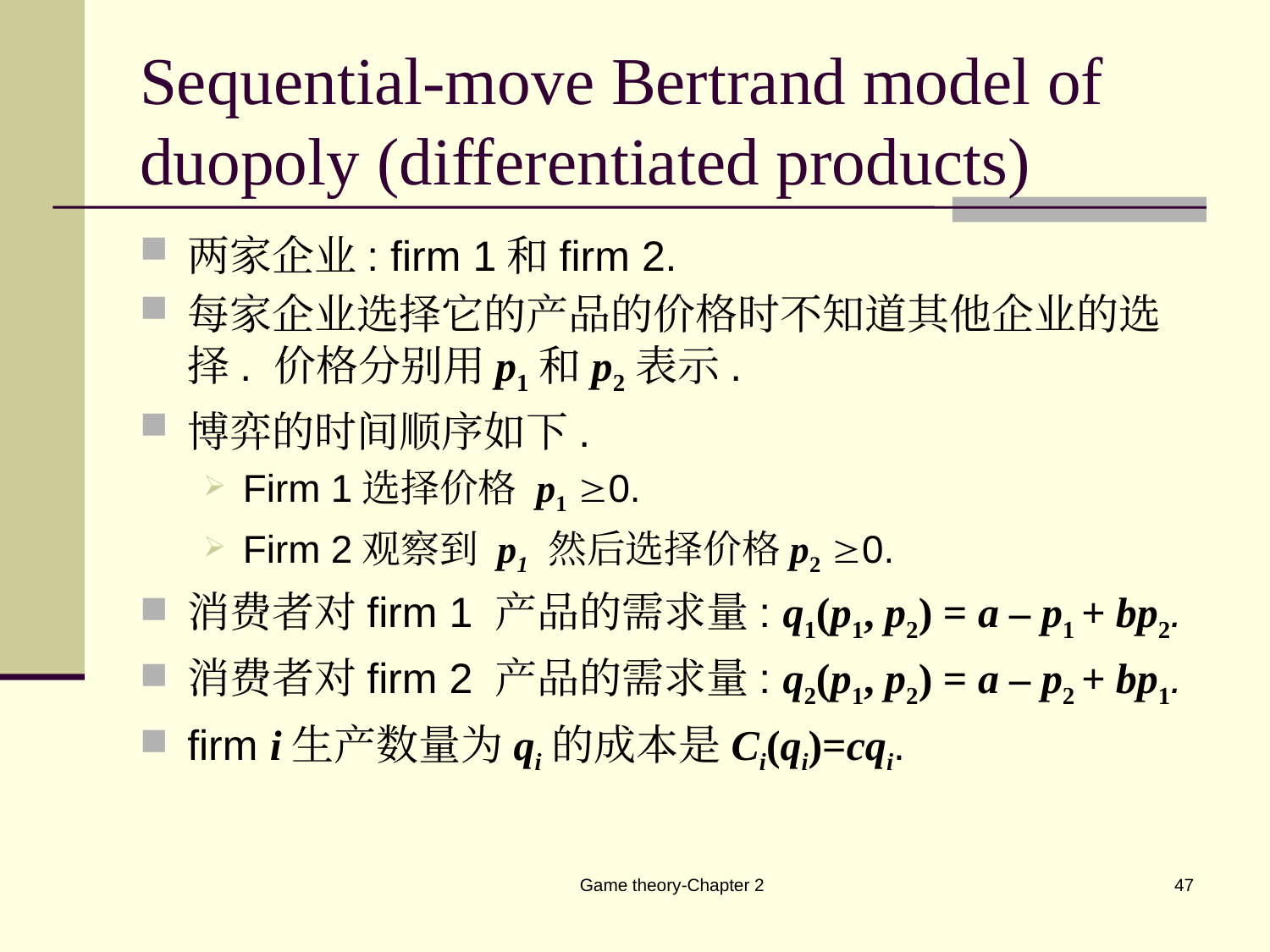

# Sequential-move Bertrand model of duopoly (differentiated products)
两家企业: firm 1和firm 2.
每家企业选择它的产品的价格时不知道其他企业的选择. 价格分别用p1和p2表示.
博弈的时间顺序如下.
Firm 1选择价格 p1 ≥0.
Firm 2观察到 p1 然后选择价格p2 ≥0.
消费者对firm 1 产品的需求量: q1(p1, p2) = a – p1 + bp2.
消费者对firm 2 产品的需求量: q2(p1, p2) = a – p2 + bp1.
firm i生产数量为qi的成本是Ci(qi)=cqi.
Game theory-Chapter 2
47